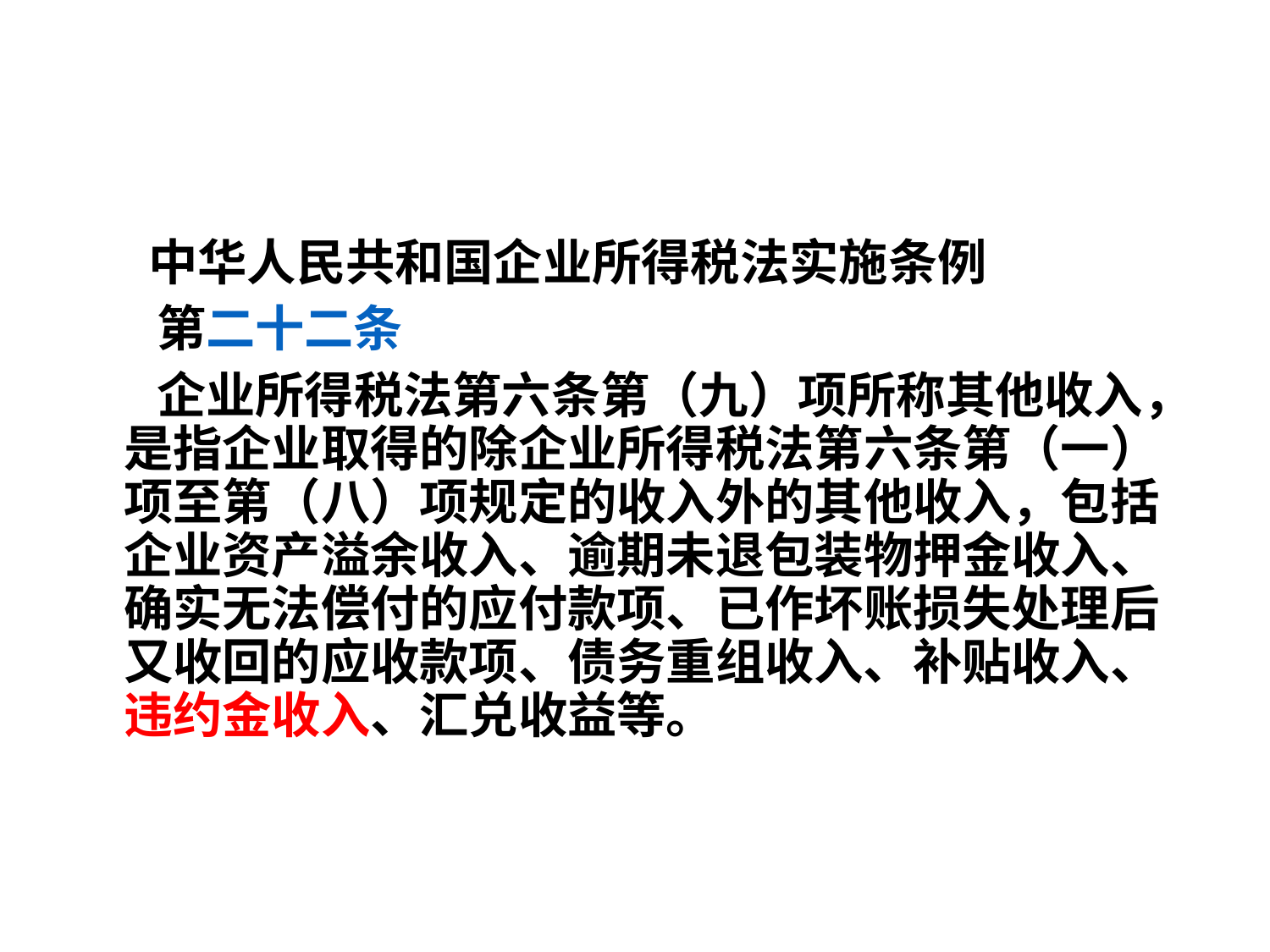

#
    中华人民共和国企业所得税法实施条例
    第二十二条
    企业所得税法第六条第（九）项所称其他收入，是指企业取得的除企业所得税法第六条第（一）项至第（八）项规定的收入外的其他收入，包括企业资产溢余收入、逾期未退包装物押金收入、确实无法偿付的应付款项、已作坏账损失处理后又收回的应收款项、债务重组收入、补贴收入、违约金收入、汇兑收益等。